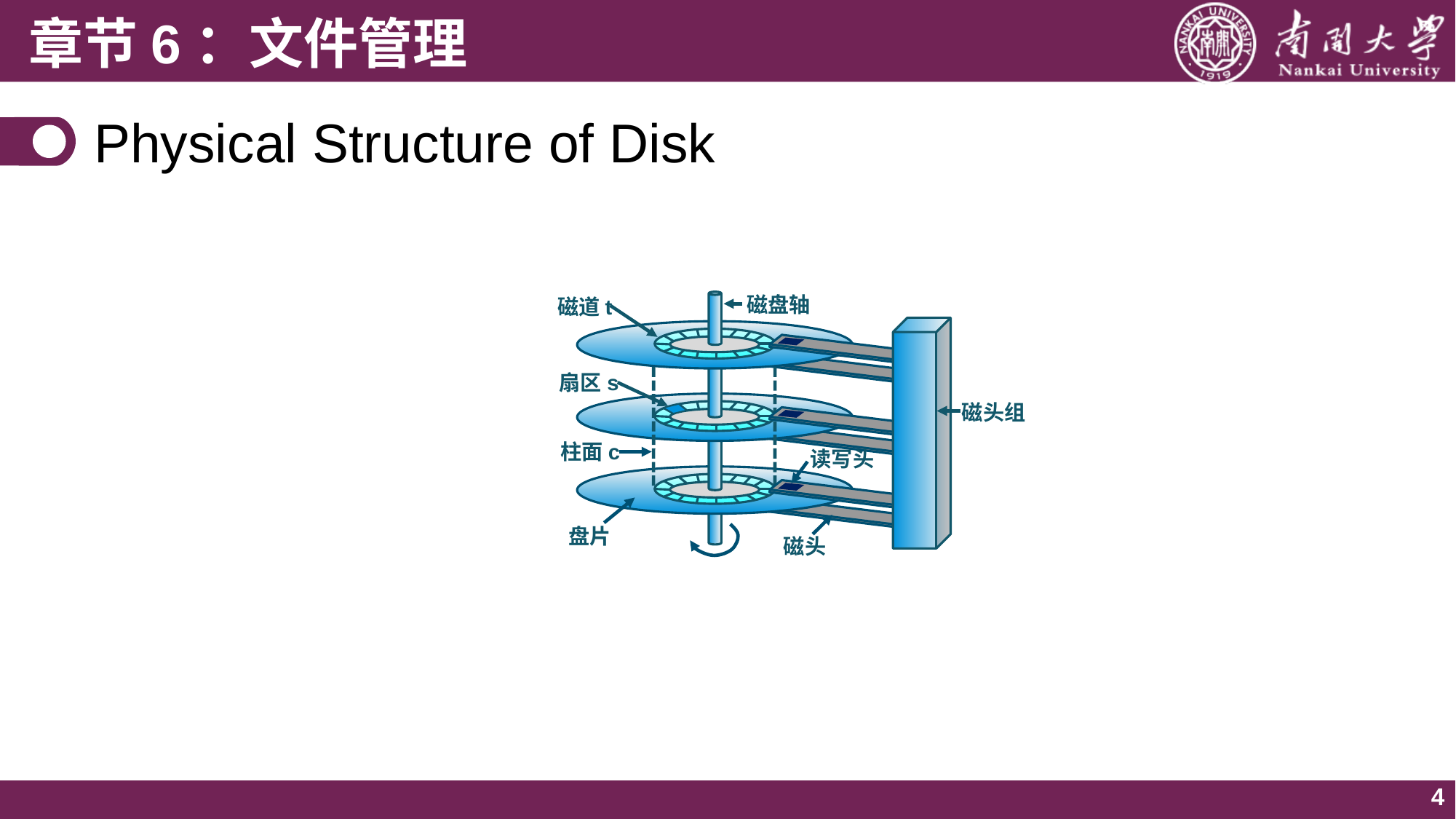

# Physical Structure of Disk
磁盘轴
磁道t

扇区s

磁头组

柱面c

读写头

盘片

磁头
4